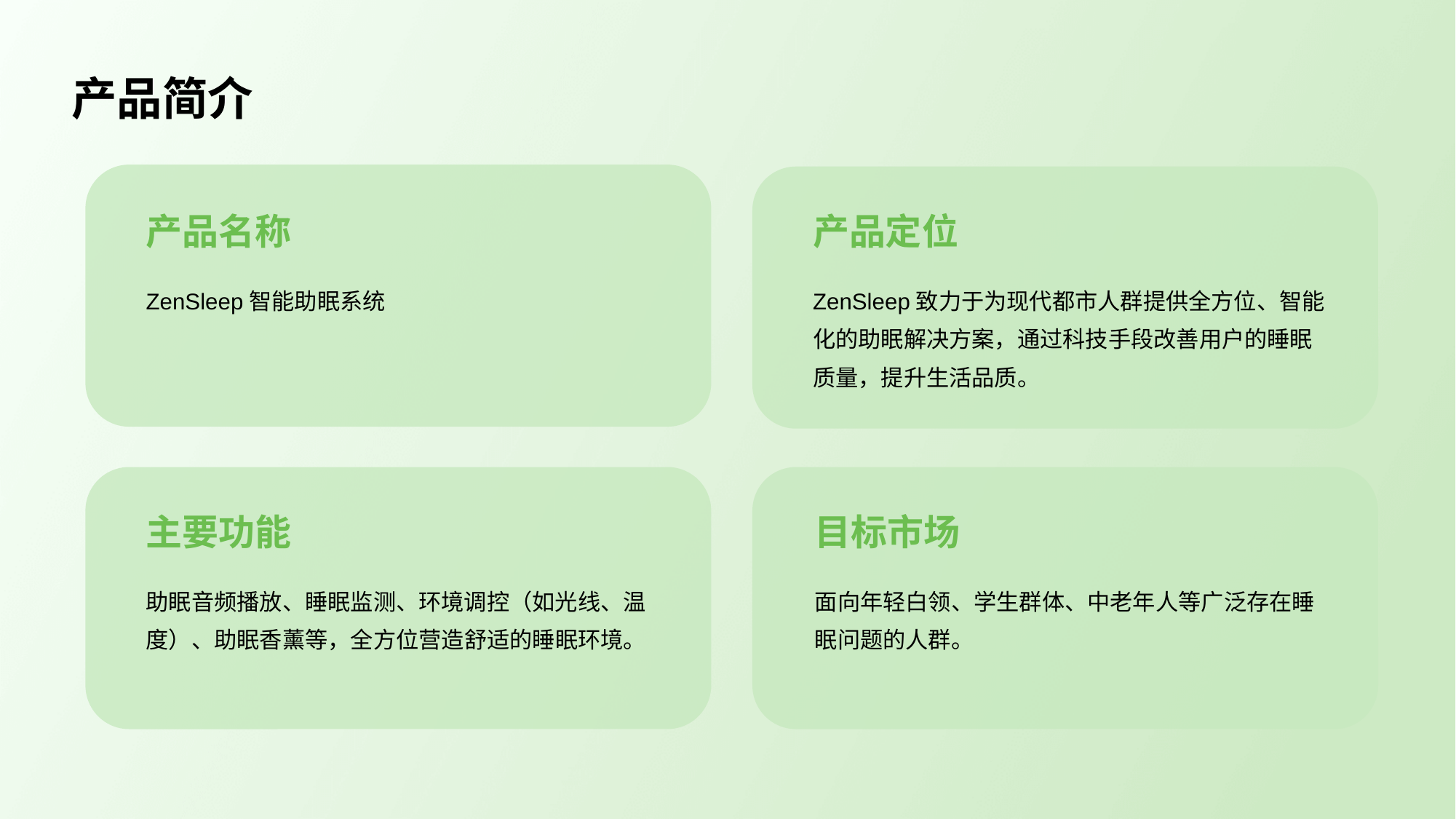

产品简介

产品名称
产品定位
ZenSleep智能助眠系统
ZenSleep致力于为现代都市人群提供全方位、智能化的助眠解决方案，通过科技手段改善用户的睡眠质量，提升生活品质。

主要功能
目标市场
助眠音频播放、睡眠监测、环境调控（如光线、温度）、助眠香薰等，全方位营造舒适的睡眠环境。
面向年轻白领、学生群体、中老年人等广泛存在睡眠问题的人群。